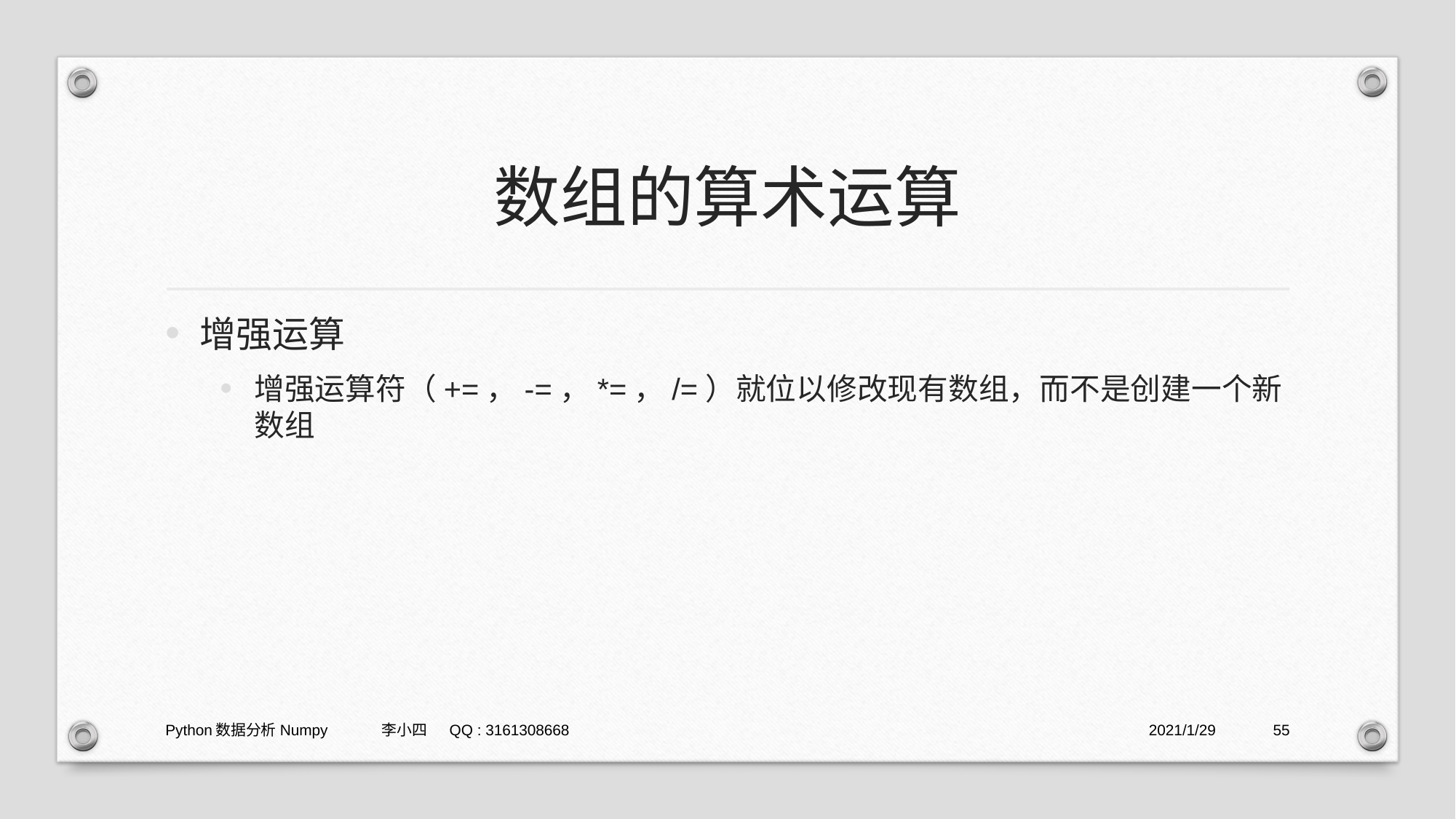

# 数组的算术运算
增强运算
增强运算符（+=，-=，*=，/=）就位以修改现有数组，而不是创建一个新数组
Python数据分析Numpy            李小四    QQ : 3161308668
2021/1/29
55